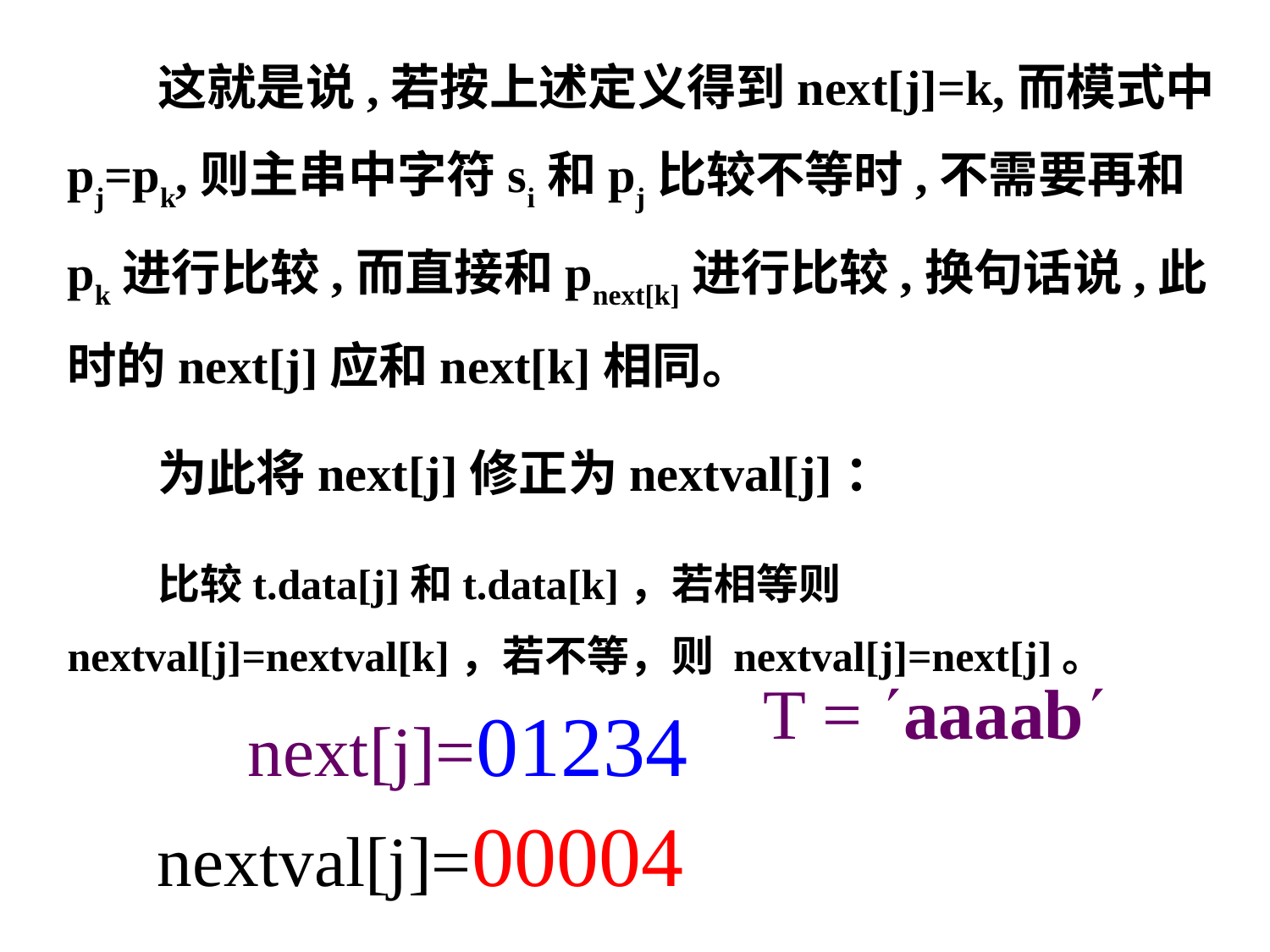

这就是说,若按上述定义得到next[j]=k,而模式中pj=pk,则主串中字符si和pj比较不等时,不需要再和pk进行比较,而直接和pnext[k]进行比较,换句话说,此时的next[j]应和next[k]相同。
       为此将next[j]修正为nextval[j]：
       比较t.data[j]和t.data[k]，若相等则nextval[j]=nextval[k]，若不等，则 nextval[j]=next[j]。
T = ′aaaab′
next[j]=01234
nextval[j]=00004